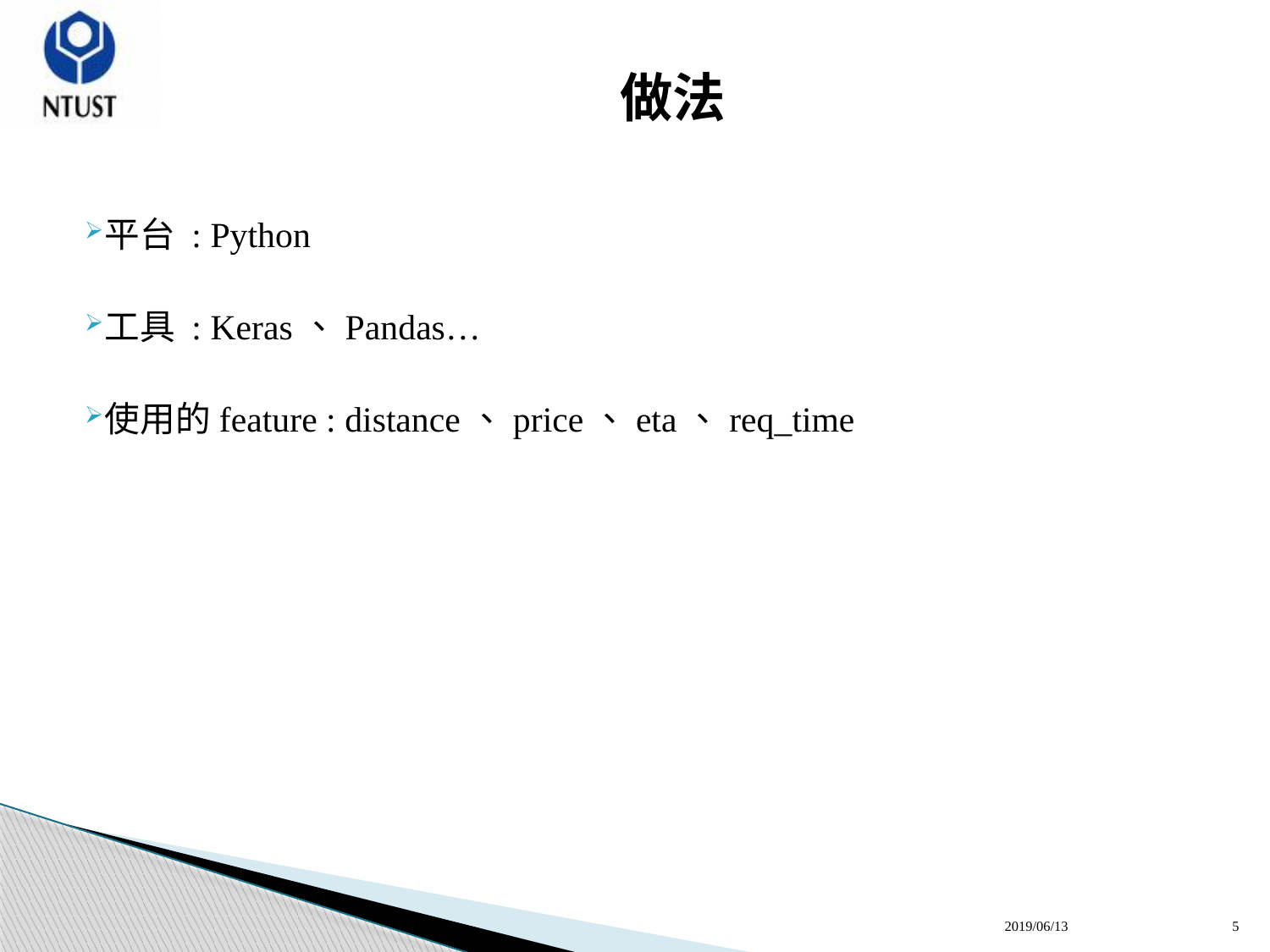

# 做法
平台 : Python

工具 : Keras、Pandas…

使用的feature : distance、price、eta、req_time
2019/06/13
5